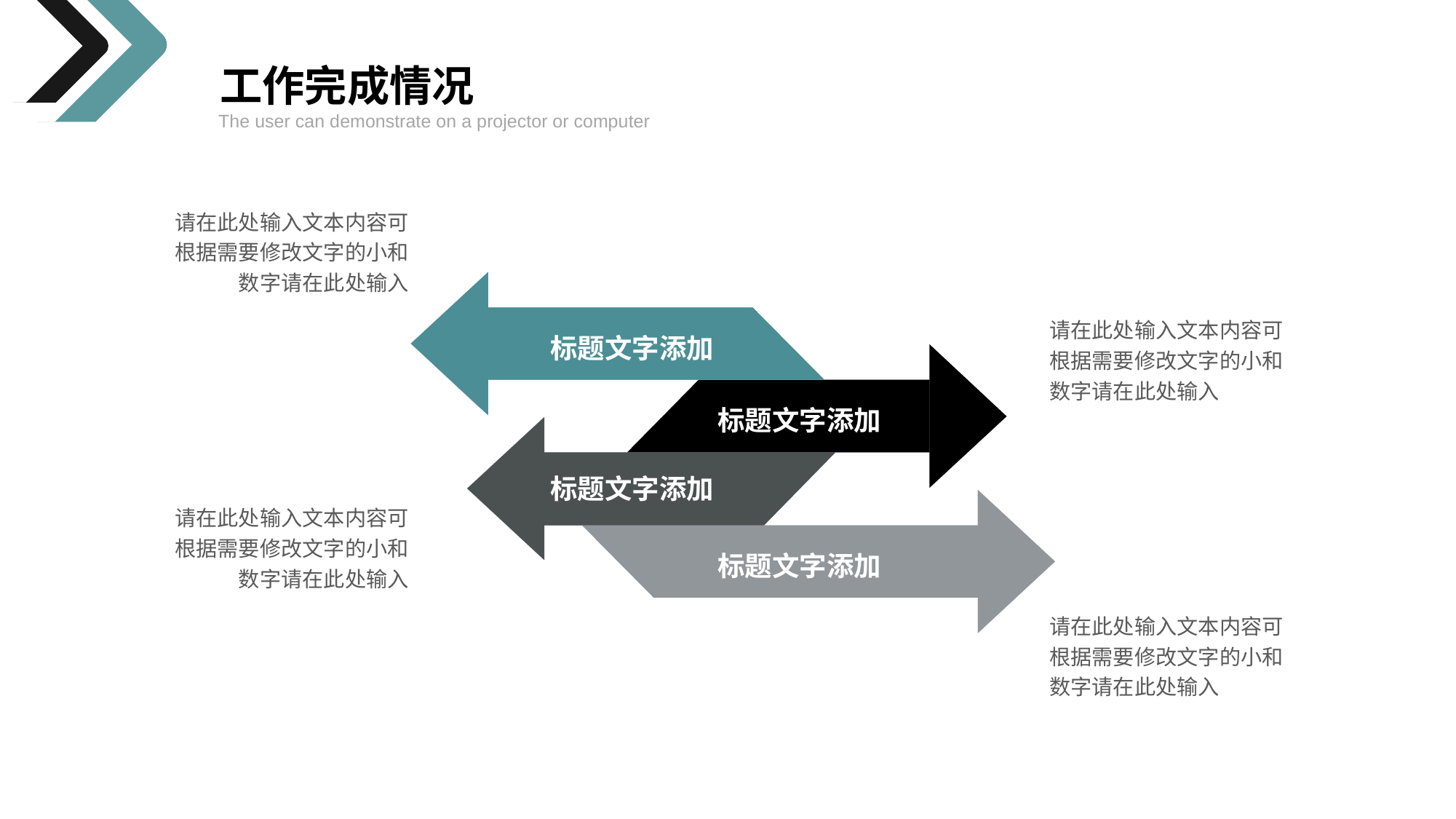

工作完成情况
The user can demonstrate on a projector or computer
请在此处输入文本内容可根据需要修改文字的小和数字请在此处输入

标题文字添加
标题文字添加
标题文字添加
标题文字添加
请在此处输入文本内容可根据需要修改文字的小和数字请在此处输入
请在此处输入文本内容可根据需要修改文字的小和数字请在此处输入
请在此处输入文本内容可根据需要修改文字的小和数字请在此处输入